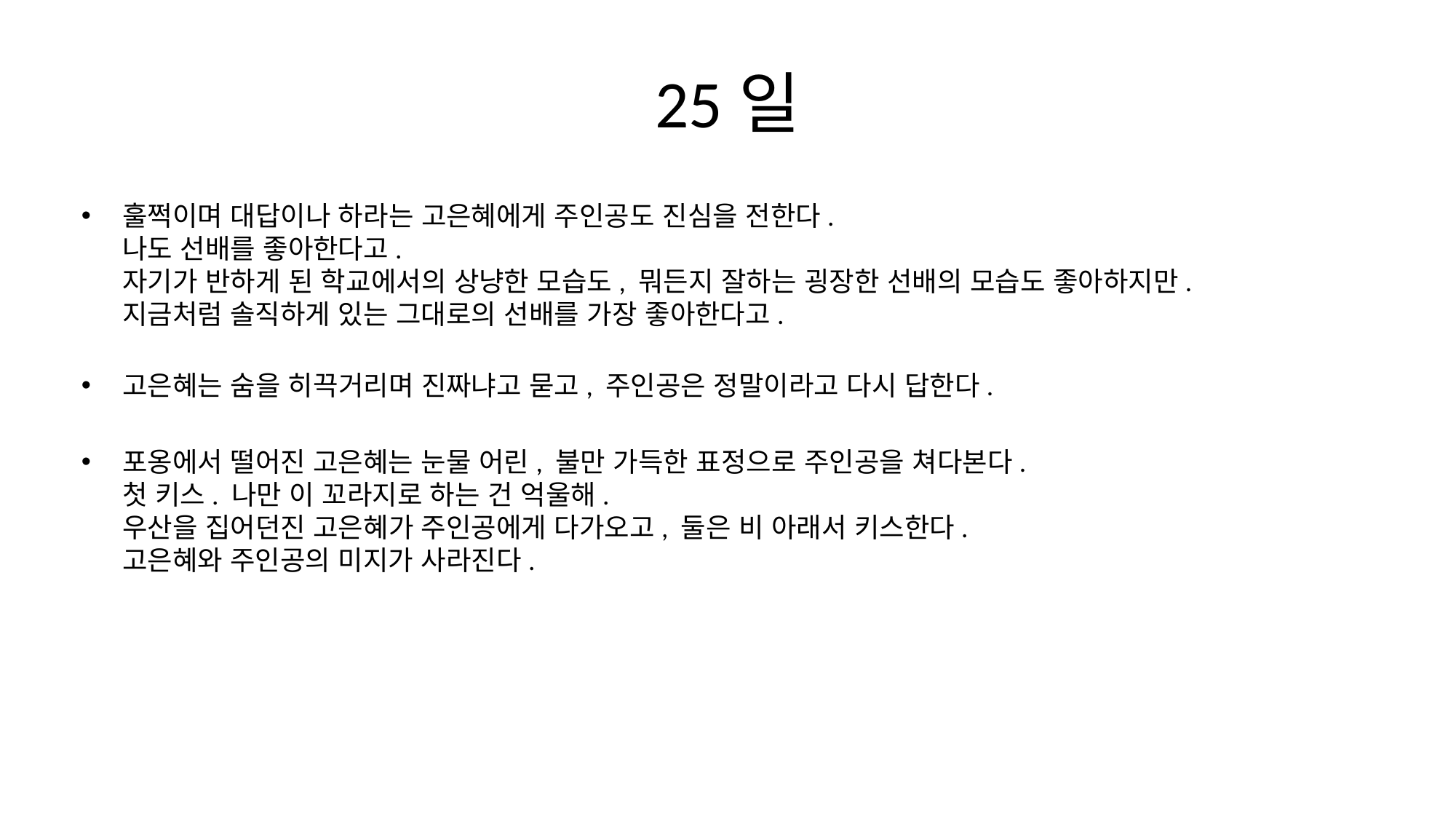

# 25일
훌쩍이며 대답이나 하라는 고은혜에게 주인공도 진심을 전한다.
나도 선배를 좋아한다고.
자기가 반하게 된 학교에서의 상냥한 모습도, 뭐든지 잘하는 굉장한 선배의 모습도 좋아하지만.
지금처럼 솔직하게 있는 그대로의 선배를 가장 좋아한다고.
고은혜는 숨을 히끅거리며 진짜냐고 묻고, 주인공은 정말이라고 다시 답한다.

포옹에서 떨어진 고은혜는 눈물 어린, 불만 가득한 표정으로 주인공을 쳐다본다.
첫 키스. 나만 이 꼬라지로 하는 건 억울해.
우산을 집어던진 고은혜가 주인공에게 다가오고, 둘은 비 아래서 키스한다.
고은혜와 주인공의 미지가 사라진다.